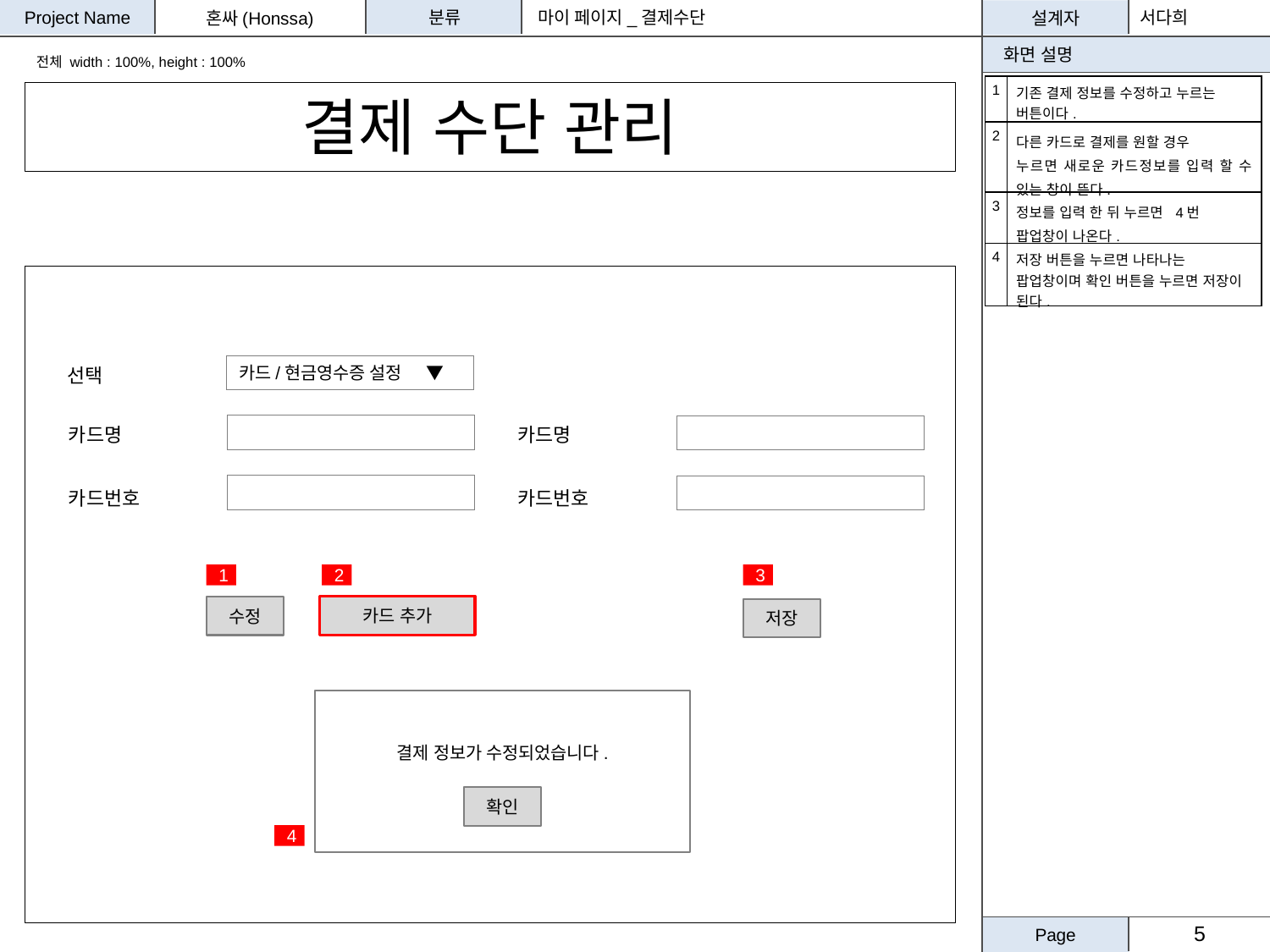

마이 페이지_결제수단
서다희
전체 width : 100%, height : 100%

| 1 | 기존 결제 정보를 수정하고 누르는 버튼이다. |
| --- | --- |
| 2 | 다른 카드로 결제를 원할 경우 누르면 새로운 카드정보를 입력 할 수 있는 창이 뜬다. |
| 3 | 정보를 입력 한 뒤 누르면 4번 팝업창이 나온다. |
| 4 | 저장 버튼을 누르면 나타나는 팝업창이며 확인 버튼을 누르면 저장이 된다. |

결제 수단 관리

카드/현금영수증 설정     ▼
선택

카드명
카드명

카드번호
카드번호
1
2
3
카드 추가
수정
저장
결제 정보가 수정되었습니다.

확인
4
5